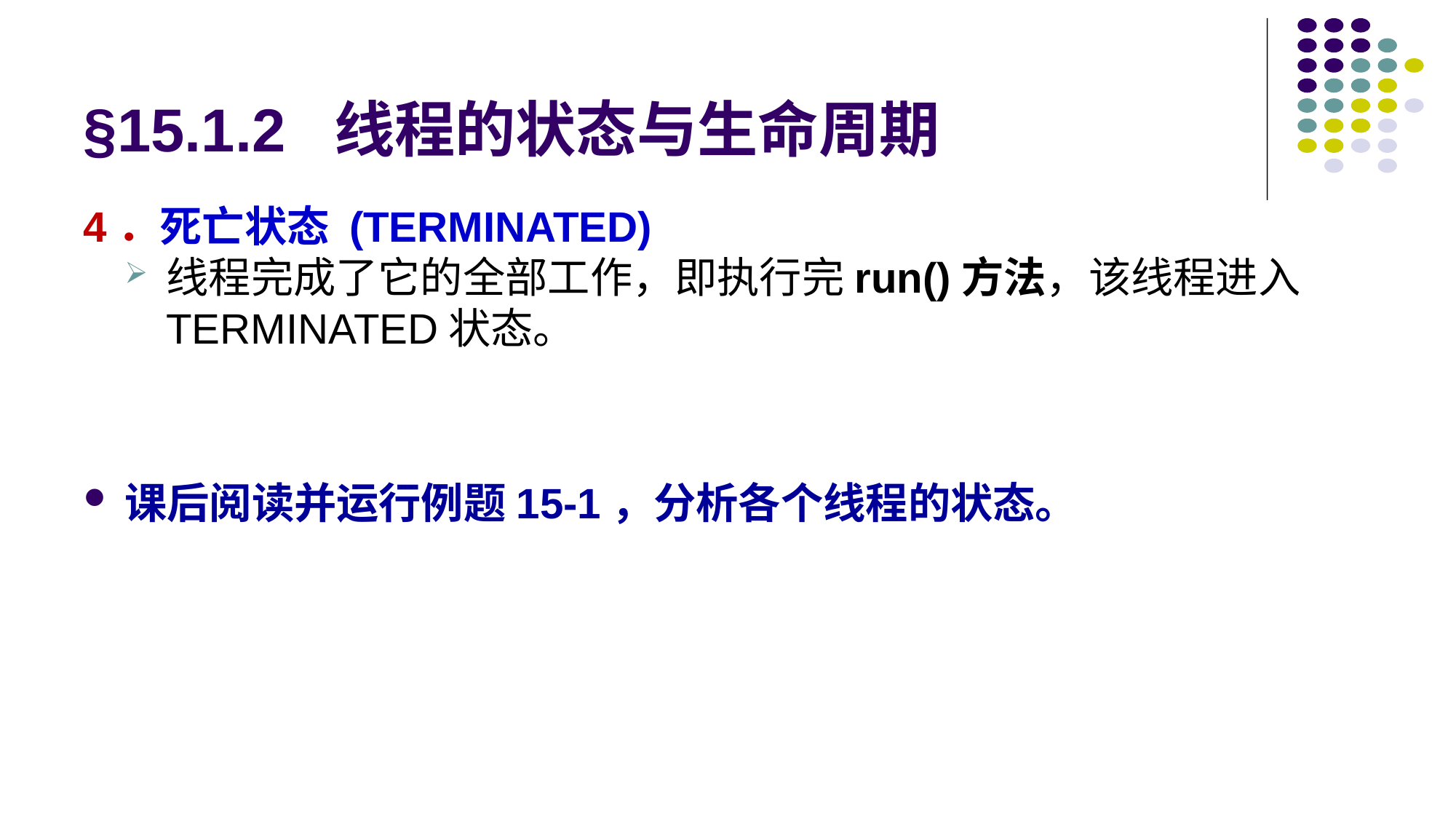

# §15.1.2  线程的状态与生命周期
4．死亡状态 (TERMINATED)
线程完成了它的全部工作，即执行完run()方法，该线程进入TERMINATED状态。

课后阅读并运行例题15-1，分析各个线程的状态。

16